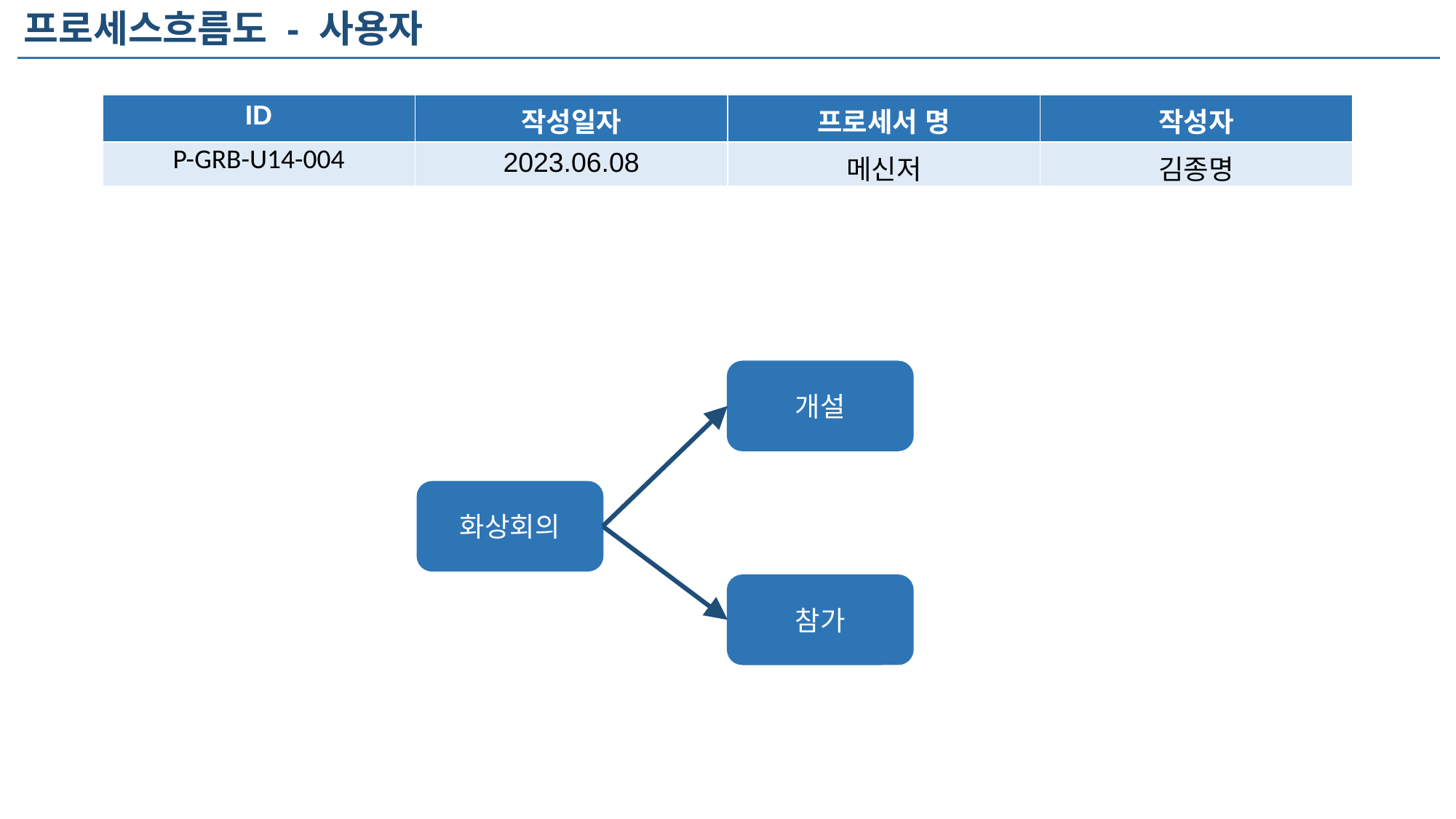

프로세스흐름도 - 사용자
| ID | 작성일자 | 프로세서 명 | 작성자 |
| --- | --- | --- | --- |
| P-GRB-U14-004 | 2023.06.08 | 메신저 | 김종명 |
개설
화상회의
참가